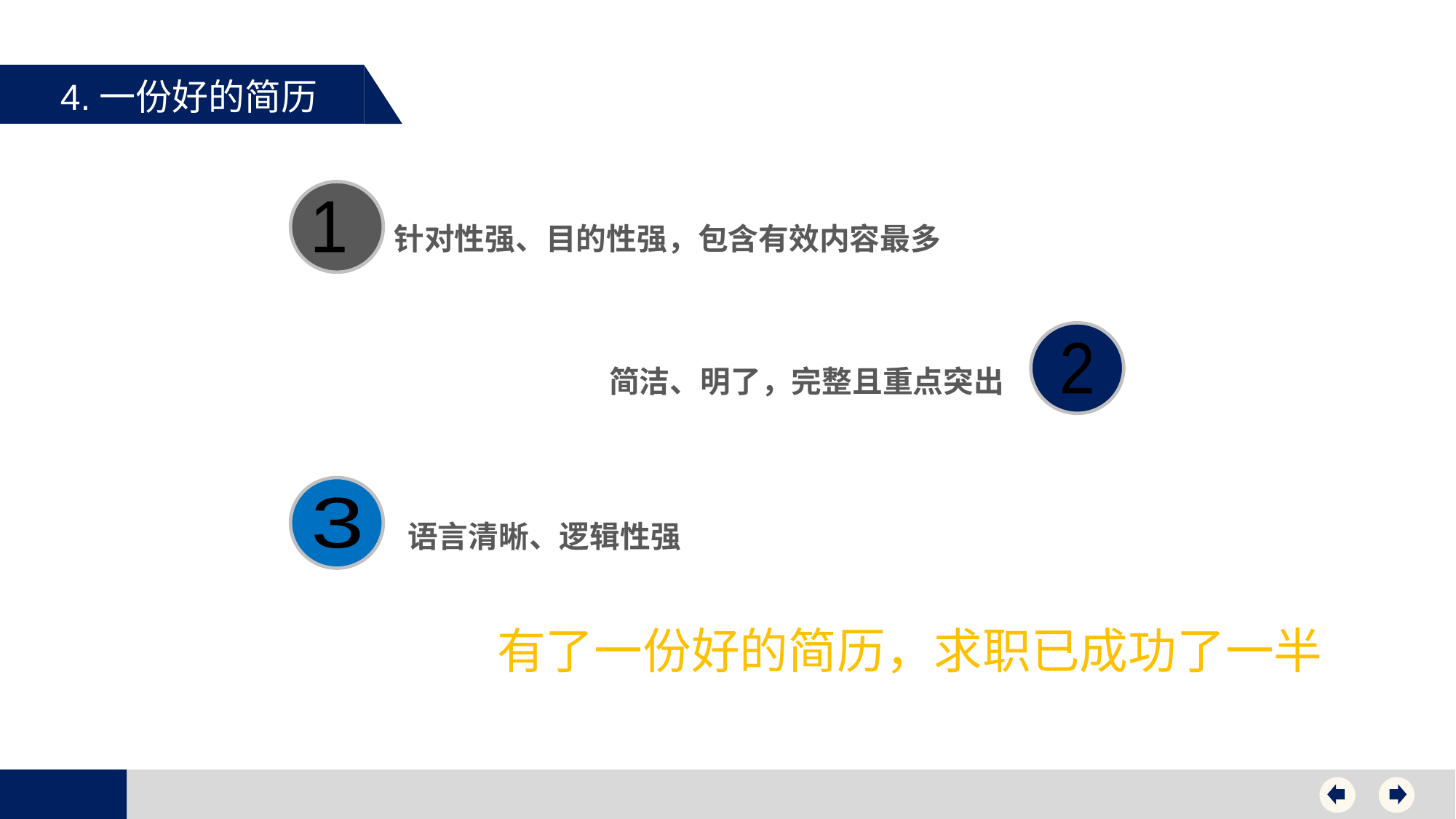

4.一份好的简历

1
针对性强、目的性强，包含有效内容最多

2
简洁、明了，完整且重点突出

3
语言清晰、逻辑性强
有了一份好的简历，求职已成功了一半